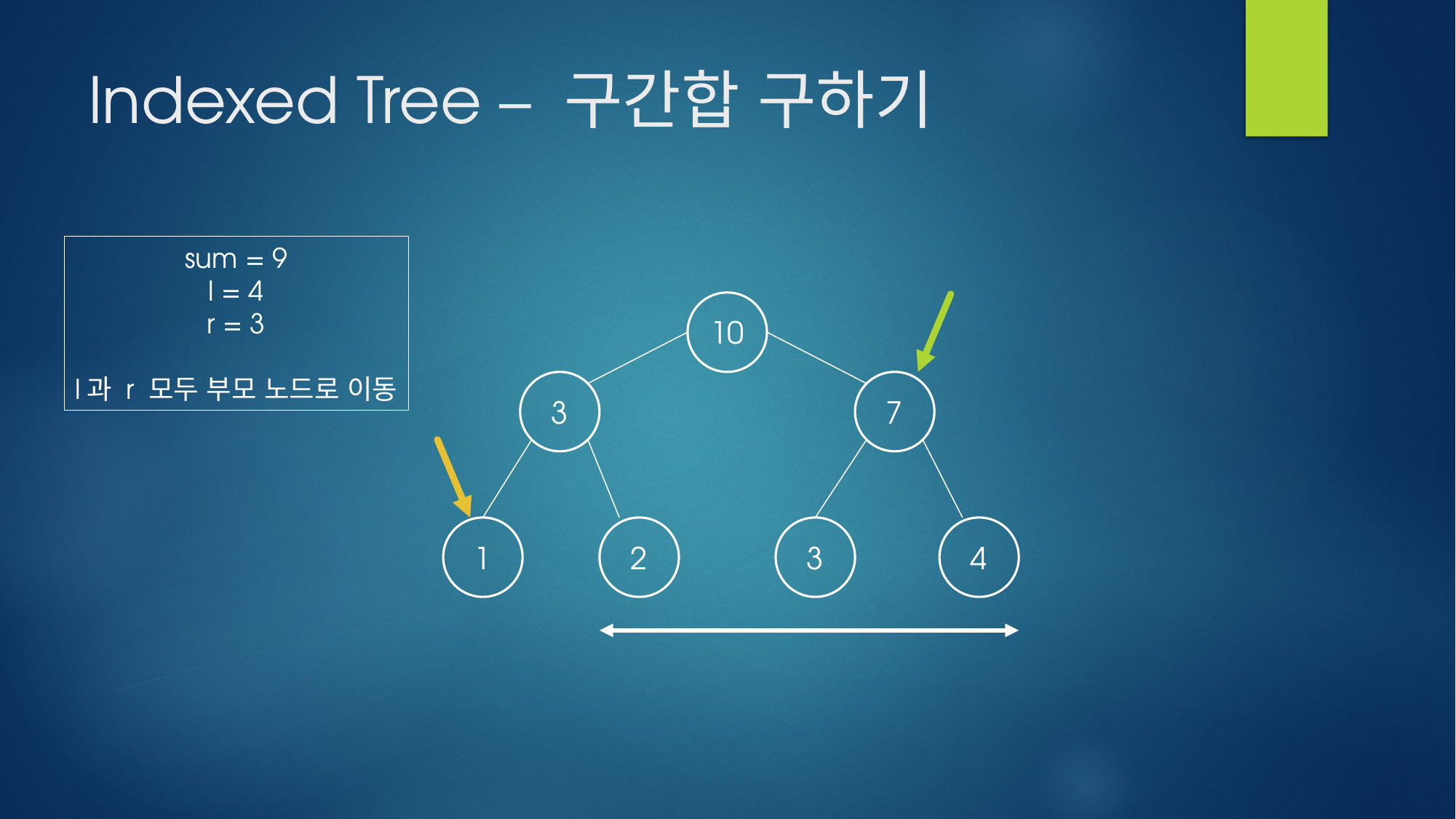

# Indexed Tree – 구간합 구하기
sum = 9
l = 4
r = 3

l과 r 모두 부모 노드로 이동
10
3
7
4
1
2
3